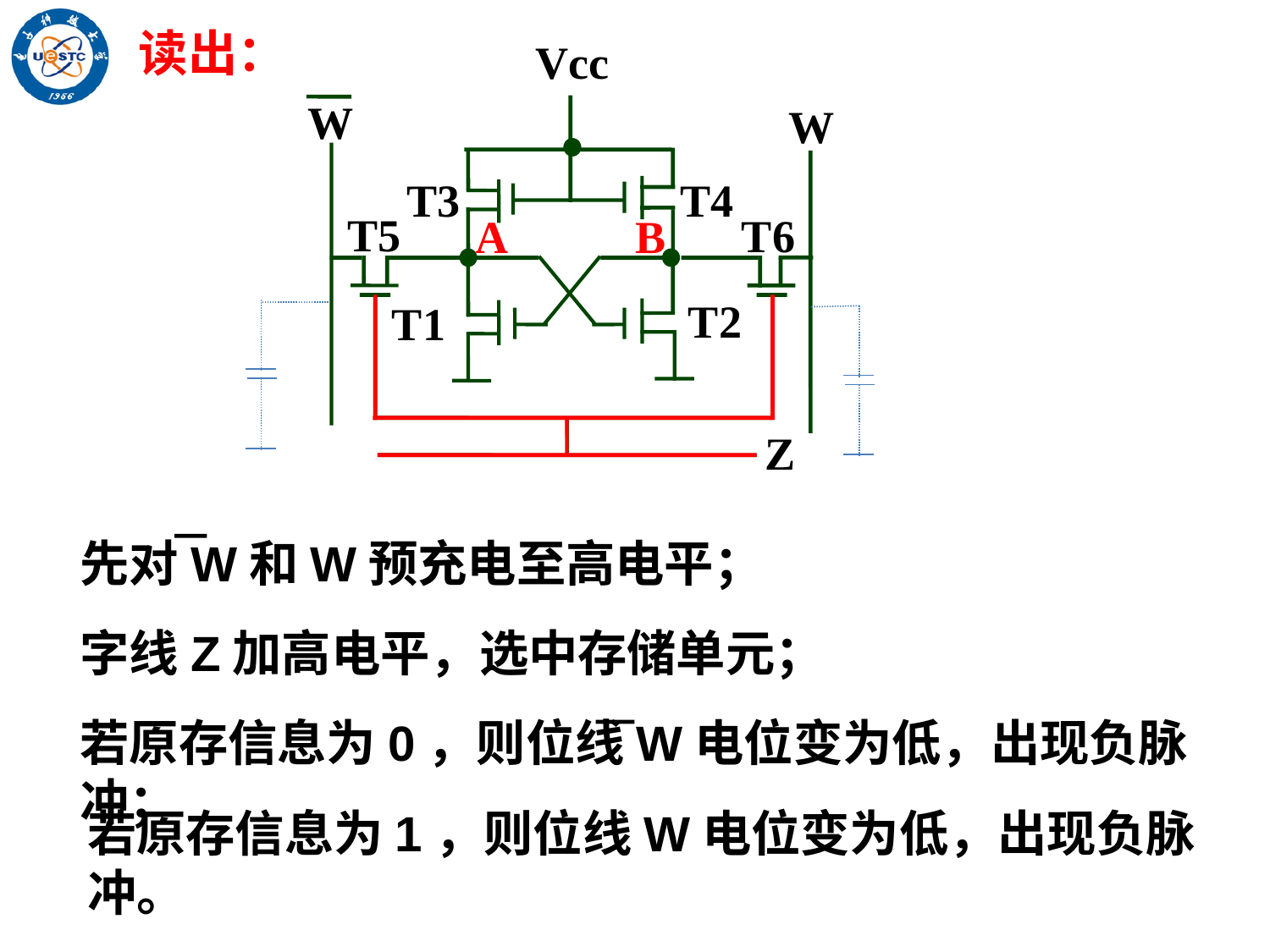

读出：
Vcc
W

W

T3
T4

T5

T6

T2
T1

Z

A
B

先对W和W预充电至高电平；

字线Z加高电平，选中存储单元；
若原存信息为0，则位线W电位变为低，出现负脉冲；

若原存信息为1，则位线W电位变为低，出现负脉冲。